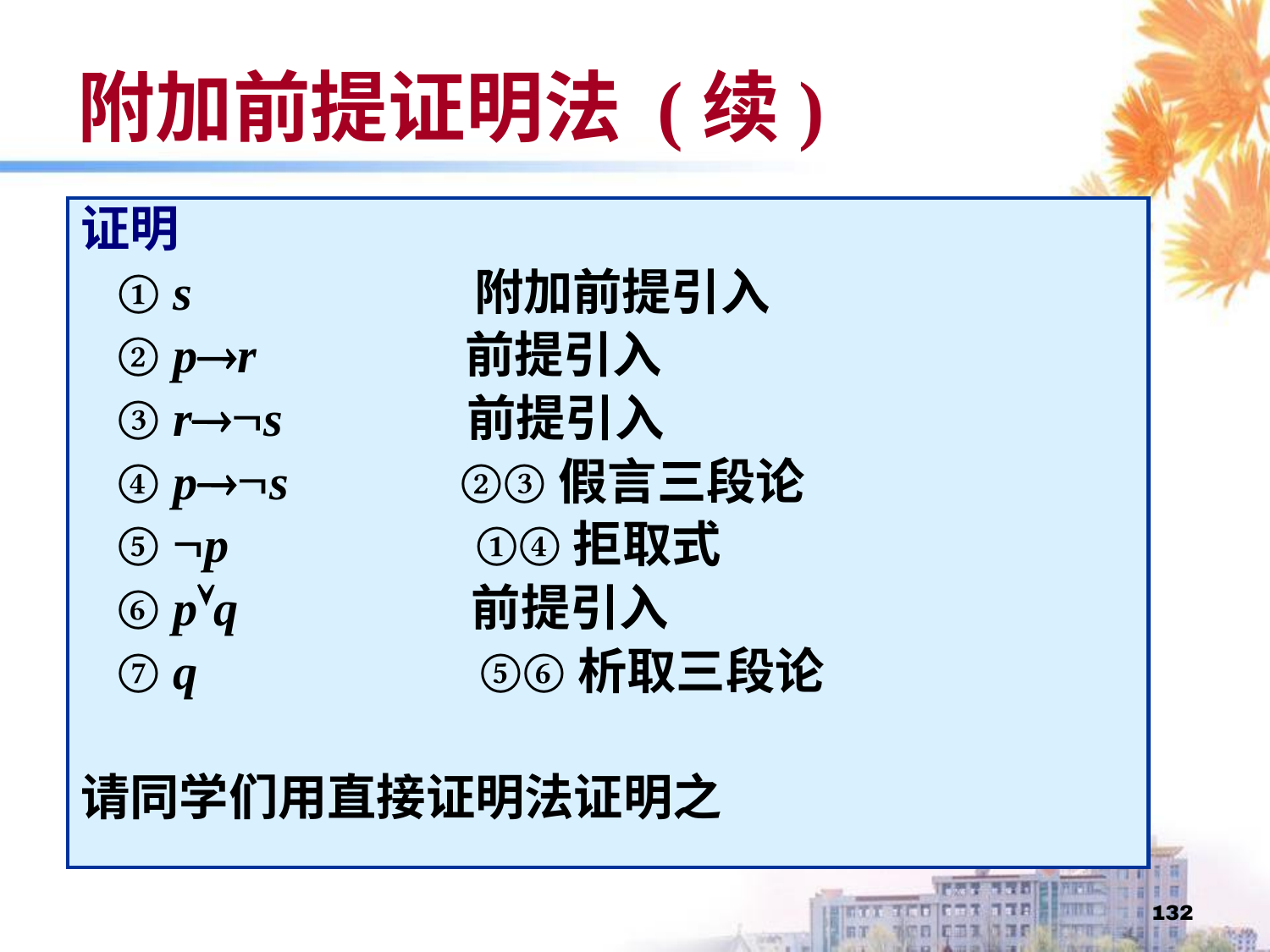

# 附加前提证明法 (续)
证明
   ① s                      附加前提引入
   ② p→r                前提引入
   ③ r→¬s              前提引入
   ④ p→¬s              ②③假言三段论
   ⑤ ¬p                    ①④拒取式
   ⑥ p∨q                  前提引入
   ⑦ q                       ⑤⑥析取三段论

请同学们用直接证明法证明之
132